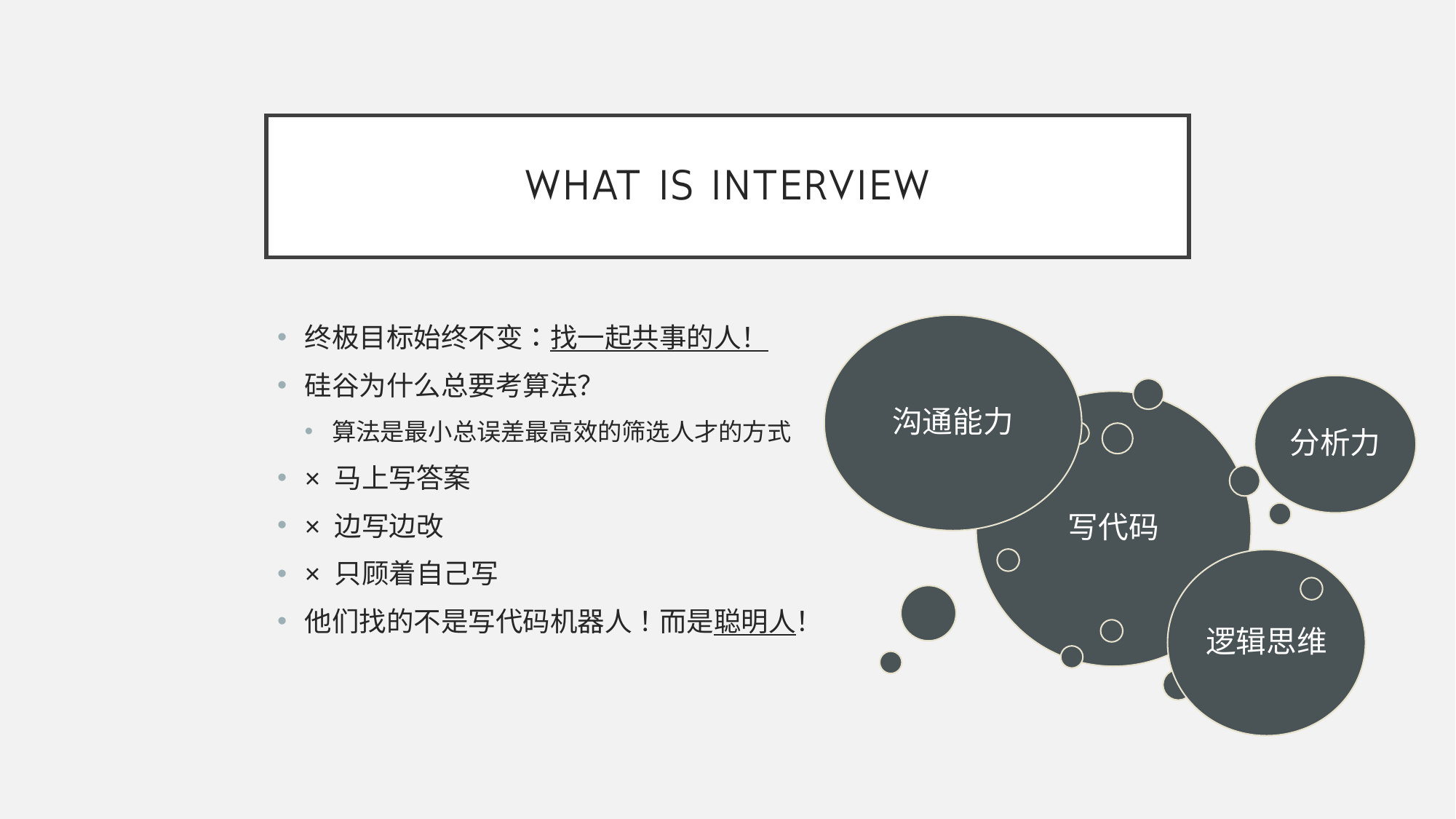

# What is Interview
终极目标始终不变：找一起共事的人！
硅谷为什么总要考算法？
算法是最小总误差最高效的筛选人才的方式
× 马上写答案
× 边写边改
× 只顾着自己写
他们找的不是写代码机器人！而是聪明人！

写代码
沟通能力
分析力
逻辑思维